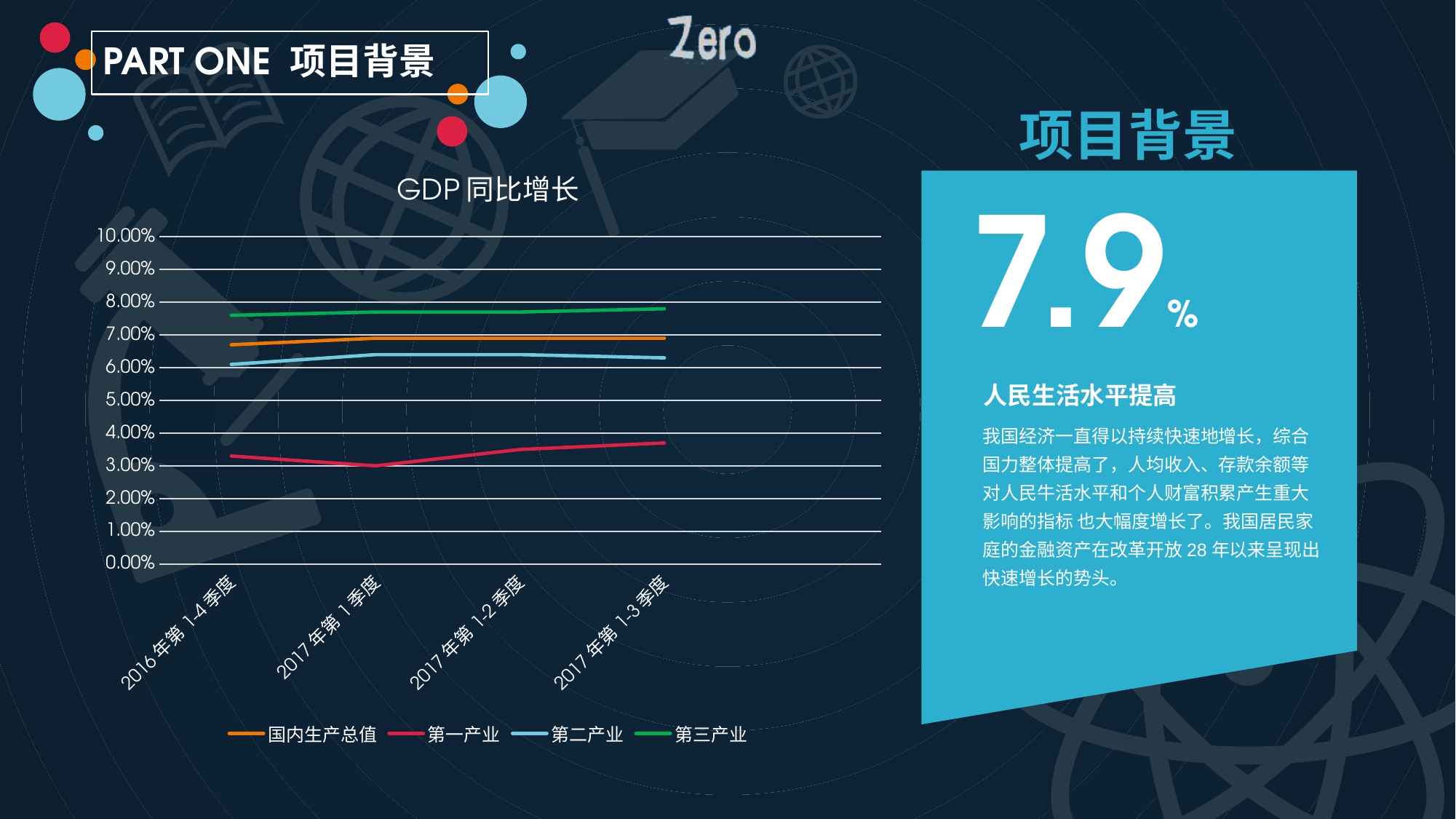

PART ONE 项目背景
项目背景

### Chart: GDP同比增长

| Category | 国内生产总值 | 第一产业 | 第二产业 | 第三产业 |
|---|---|---|---|---|
| 2016年第1-4季度 | 0.067 | 0.033 | 0.061 | 0.076 |
| 2017年第1季度 | 0.069 | 0.03 | 0.064 | 0.077 |
| 2017年第1-2季度 | 0.069 | 0.035 | 0.064 | 0.077 |
| 2017年第1-3季度 | 0.069 | 0.037 | 0.063 | 0.078 |
7.9%

人民生活水平提高
我国经济一直得以持续快速地增长，综合国力整体提高了，人均收入、存款余额等对人民牛活水平和个人财富积累产生重大影响的指标 也大幅度增长了。我国居民家庭的金融资产在改革开放28年以来呈现出快速增长的势头。